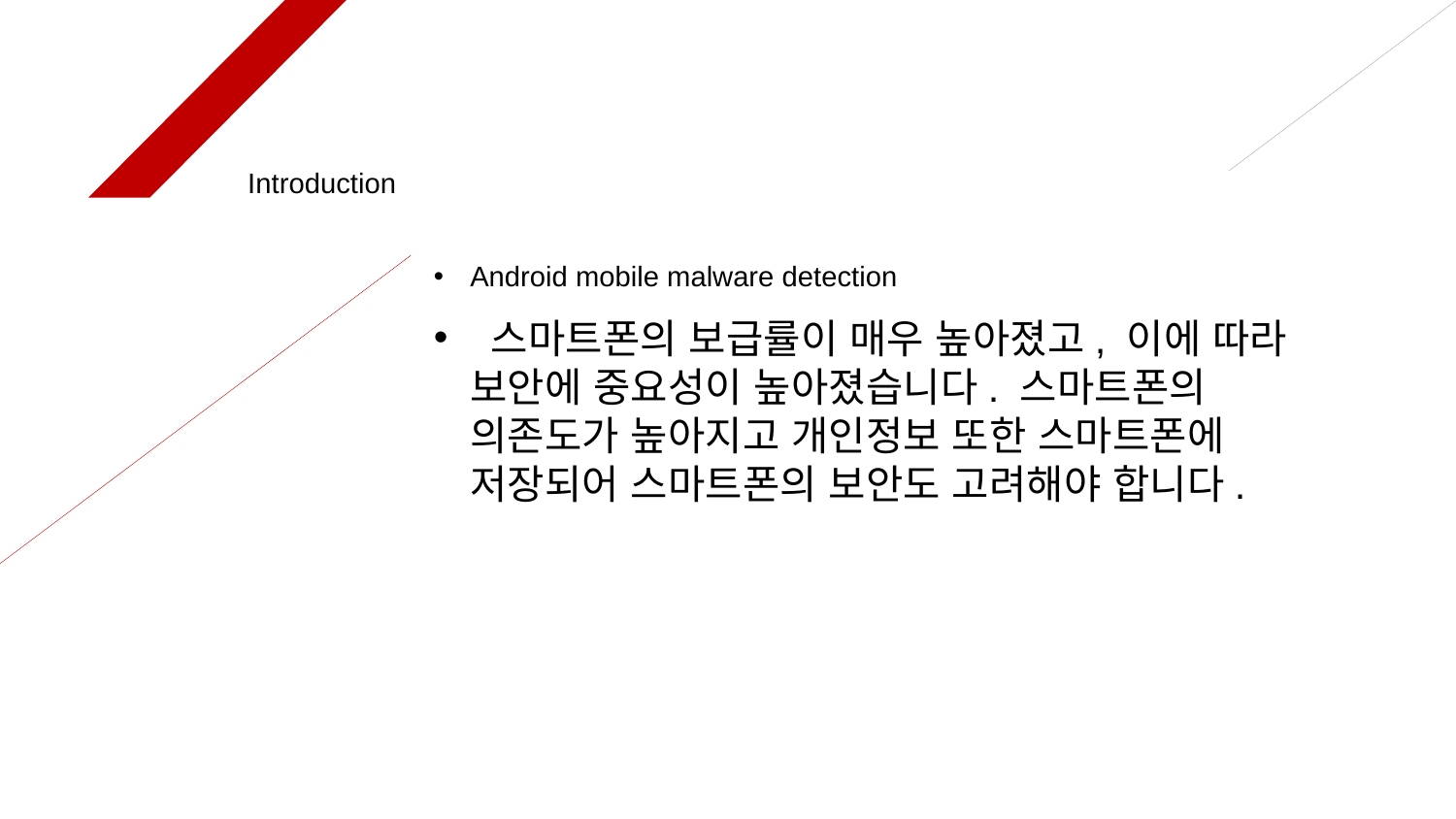

# Introduction
Android mobile malware detection
 스마트폰의 보급률이 매우 높아졌고, 이에 따라 보안에 중요성이 높아졌습니다. 스마트폰의 의존도가 높아지고 개인정보 또한 스마트폰에 저장되어 스마트폰의 보안도 고려해야 합니다.